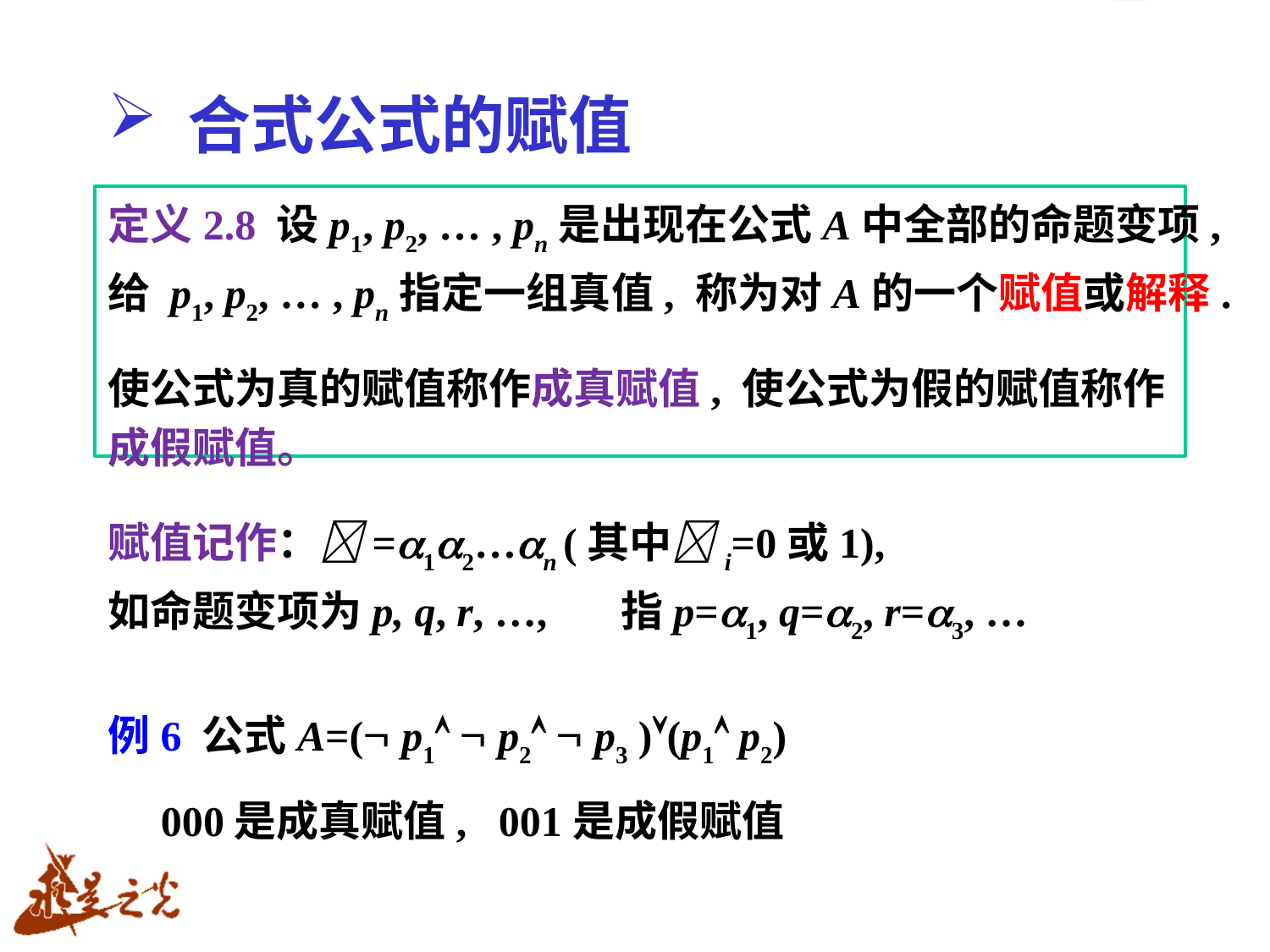

# 合式公式的赋值

定义2.8 设p1, p2, … , pn是出现在公式A中全部的命题变项,
给 p1, p2, … , pn指定一组真值, 称为对A的一个赋值或解释.
使公式为真的赋值称作成真赋值, 使公式为假的赋值称作
成假赋值。
赋值记作：α=α1α2…αn (其中αi=0或1),
如命题变项为p, q, r, …,      指p=α1, q=α2, r=α3, …
例6 公式A=(¬ p1∧ ¬ p2∧ ¬ p3 )∨(p1∧ p2)
     000是成真赋值,   001是成假赋值

19